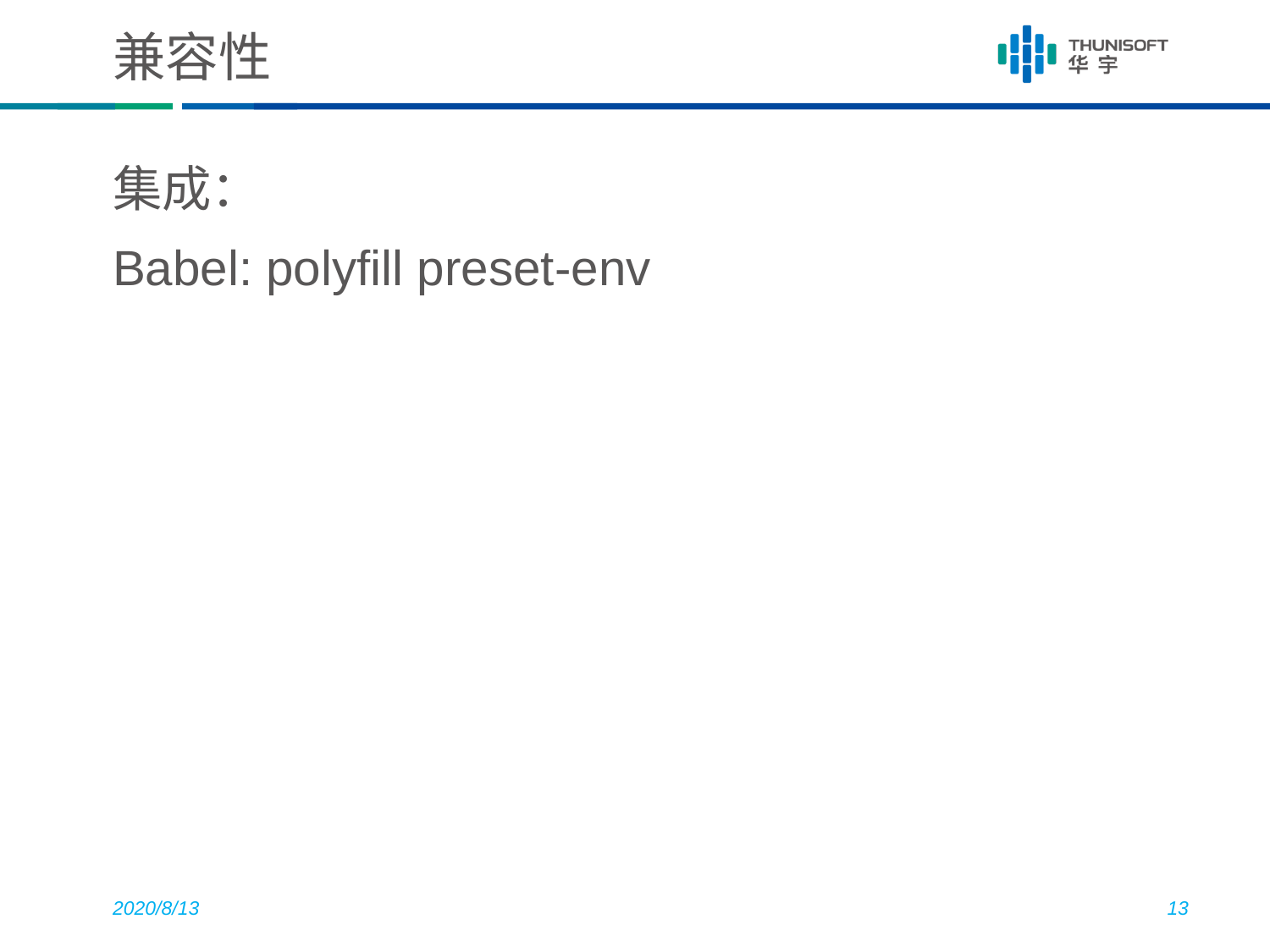

# 兼容性
集成：
Babel: polyfill preset-env

2020/8/13
13